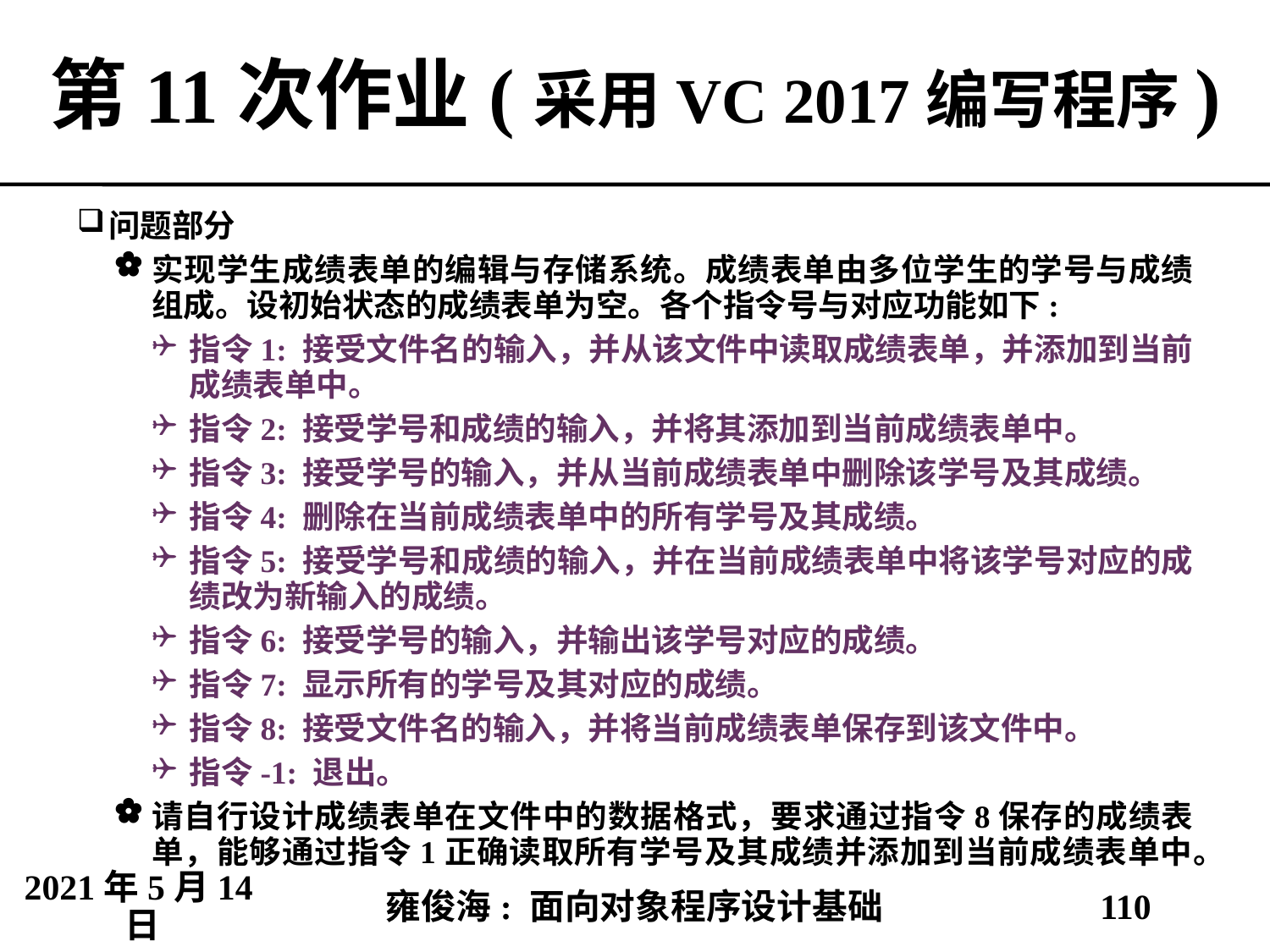

# 第11次作业(采用VC 2017编写程序)

问题部分
实现学生成绩表单的编辑与存储系统。成绩表单由多位学生的学号与成绩组成。设初始状态的成绩表单为空。各个指令号与对应功能如下:
指令1: 接受文件名的输入，并从该文件中读取成绩表单，并添加到当前成绩表单中。
指令2: 接受学号和成绩的输入，并将其添加到当前成绩表单中。
指令3: 接受学号的输入，并从当前成绩表单中删除该学号及其成绩。
指令4: 删除在当前成绩表单中的所有学号及其成绩。
指令5: 接受学号和成绩的输入，并在当前成绩表单中将该学号对应的成绩改为新输入的成绩。
指令6: 接受学号的输入，并输出该学号对应的成绩。
指令7: 显示所有的学号及其对应的成绩。
指令8: 接受文件名的输入，并将当前成绩表单保存到该文件中。
指令-1: 退出。
请自行设计成绩表单在文件中的数据格式，要求通过指令8保存的成绩表单，能够通过指令1正确读取所有学号及其成绩并添加到当前成绩表单中。
2021年5月14日
雍俊海: 面向对象程序设计基础
110